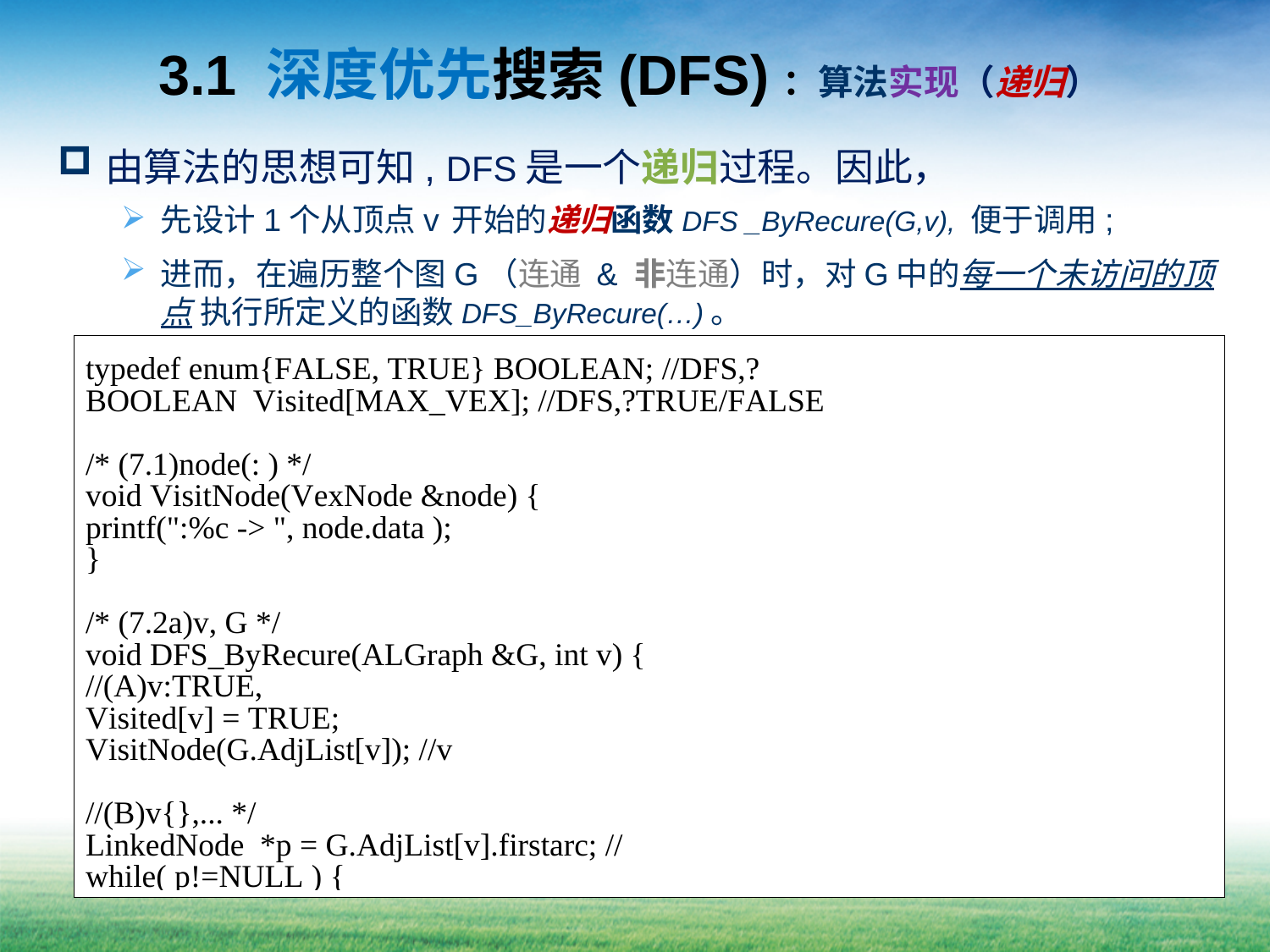

# 3.1 深度优先搜索(DFS)：算法实现（递归）
由算法的思想可知, DFS是一个递归过程。因此，
先设计1个从顶点v 开始的递归函数DFS _ByRecure(G,v), 便于调用;
进而，在遍历整个图G（连通 & 非连通）时，对G中的每一个未访问的顶点 执行所定义的函数DFS_ByRecure(…)。